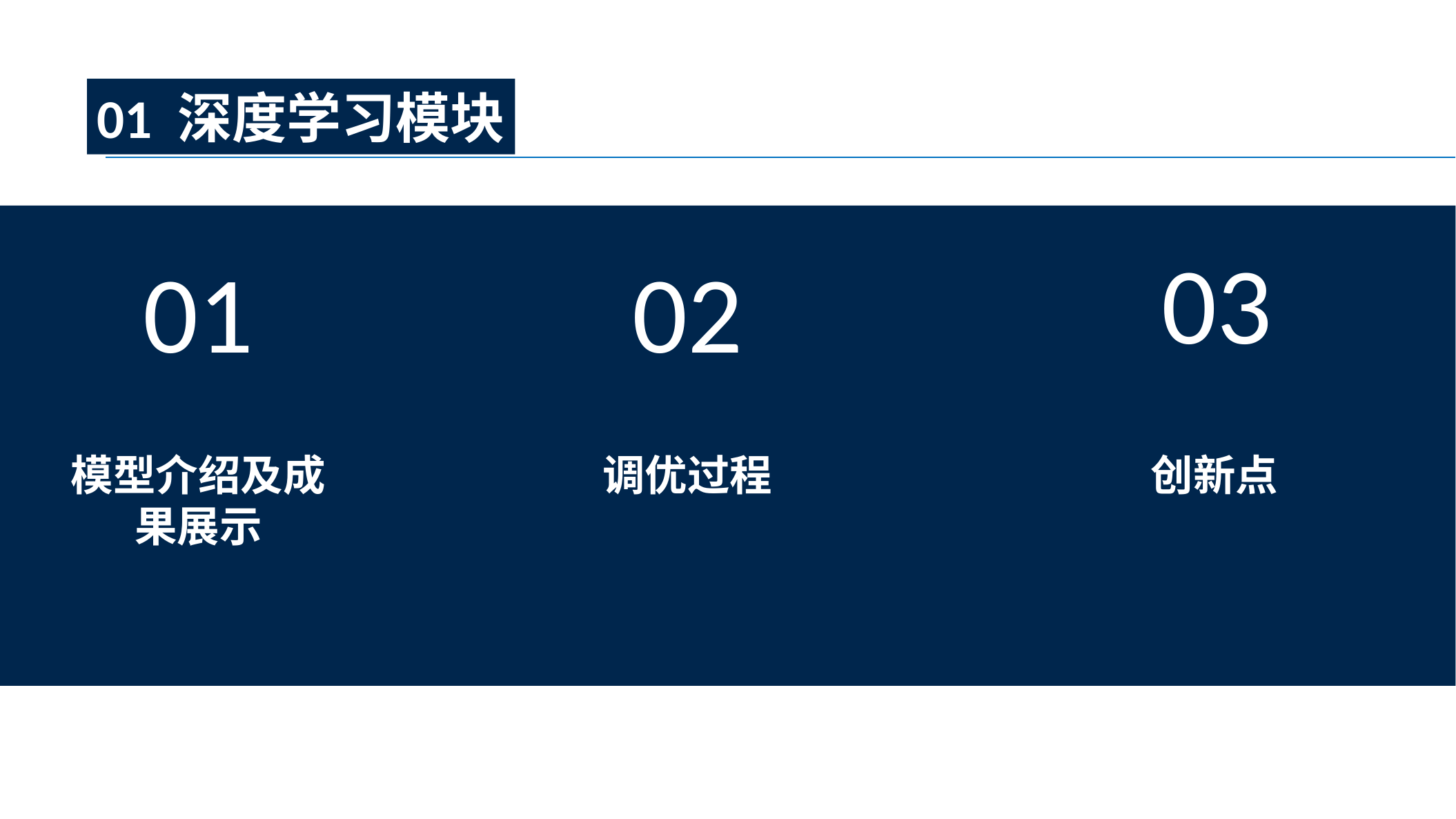

01 深度学习模块

03
02
01
创新点
模型介绍及成果展示
调优过程